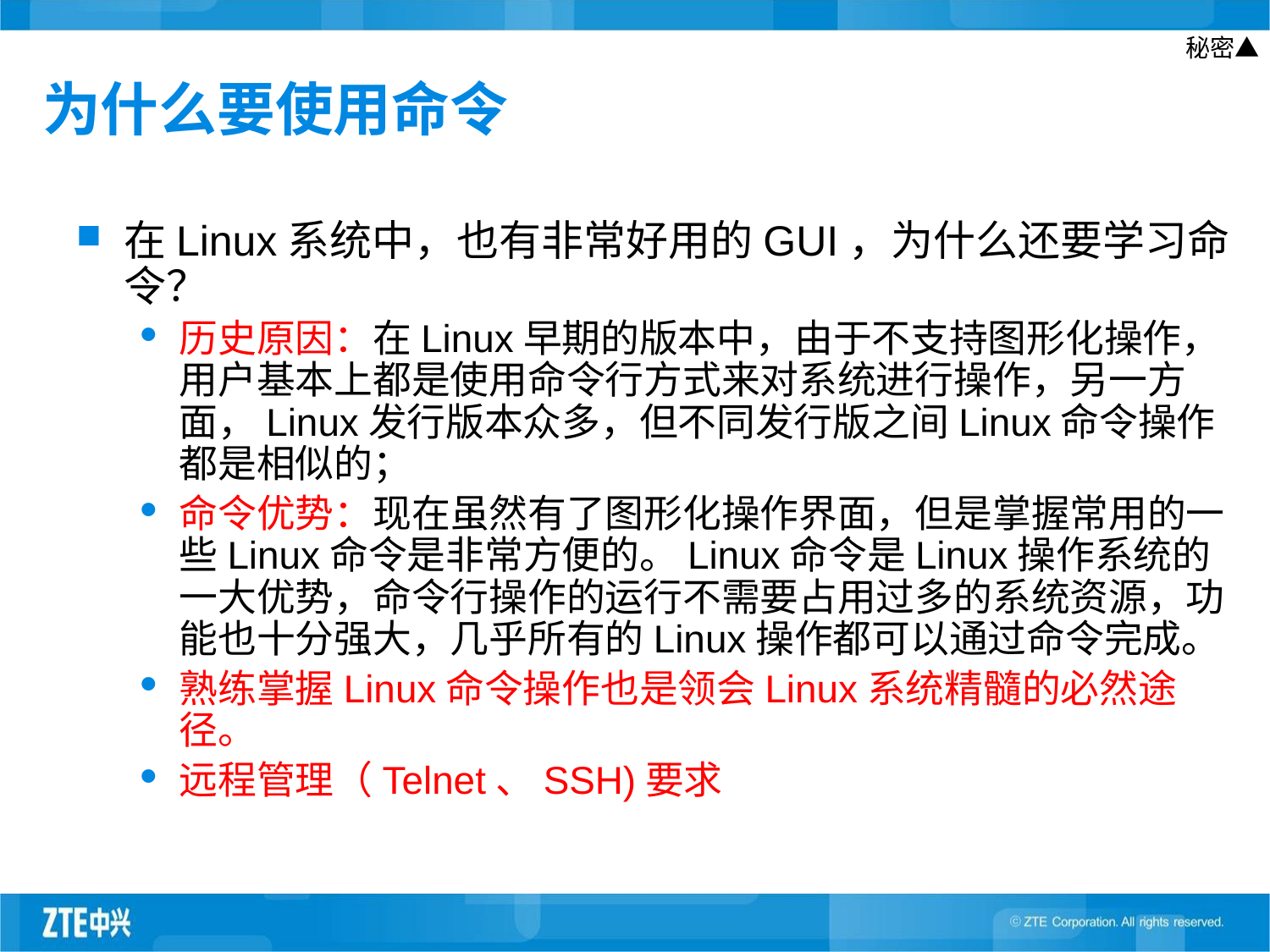

# 为什么要使用命令
在Linux系统中，也有非常好用的GUI，为什么还要学习命令？
历史原因：在Linux早期的版本中，由于不支持图形化操作，用户基本上都是使用命令行方式来对系统进行操作，另一方面，Linux发行版本众多，但不同发行版之间Linux命令操作都是相似的；
命令优势：现在虽然有了图形化操作界面，但是掌握常用的一些Linux命令是非常方便的。Linux命令是Linux操作系统的一大优势，命令行操作的运行不需要占用过多的系统资源，功能也十分强大，几乎所有的Linux操作都可以通过命令完成。
熟练掌握Linux命令操作也是领会Linux系统精髓的必然途径。
远程管理（Telnet、SSH)要求